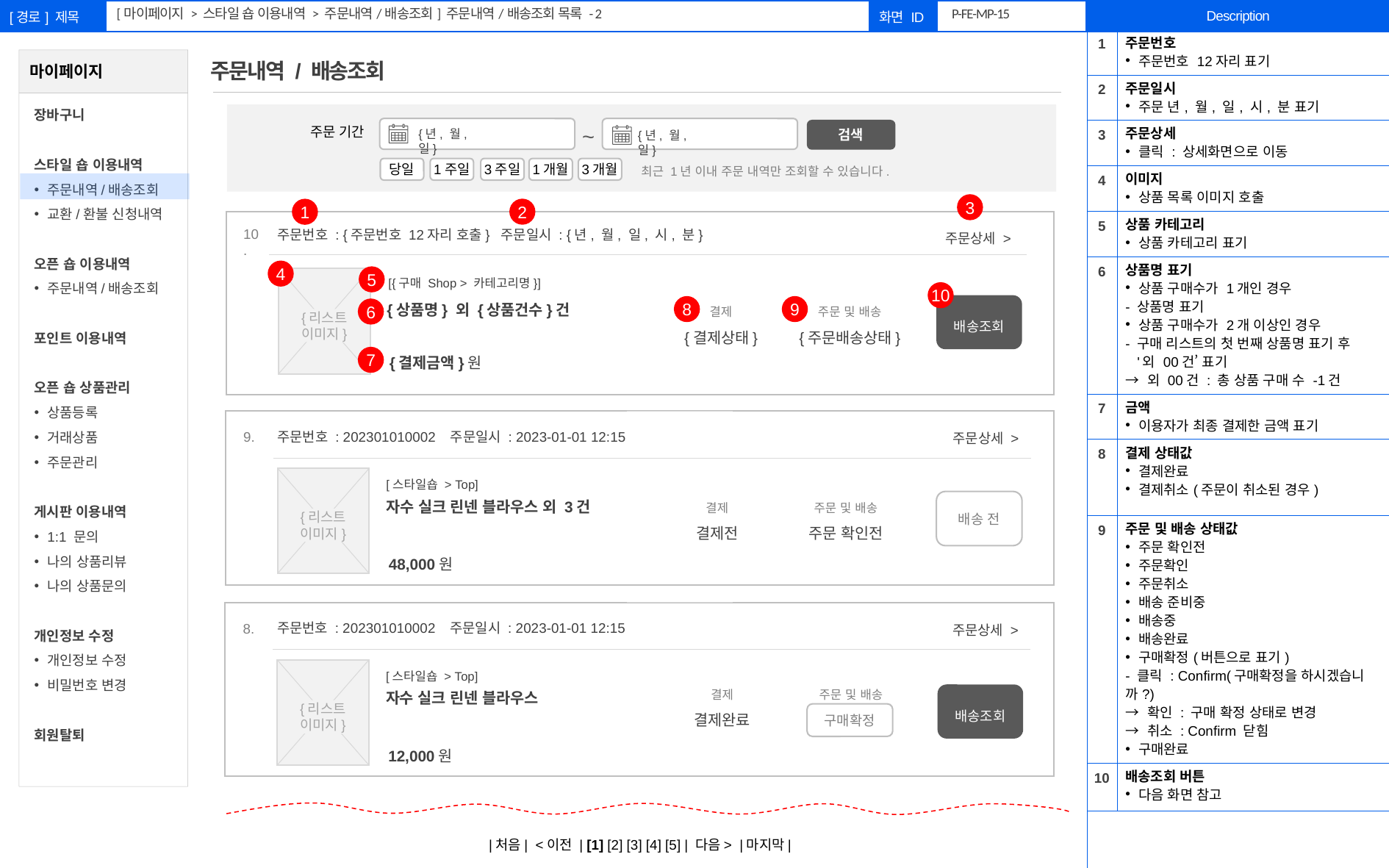

[마이페이지 > 스타일 숍 이용내역 > 주문내역/배송조회] 주문내역/배송조회 목록 - 2
# P-FE-MP-15
| 1 | 주문번호 주문번호 12자리 표기 |
| --- | --- |
| 2 | 주문일시 주문 년, 월, 일, 시, 분 표기 |
| 3 | 주문상세 클릭 : 상세화면으로 이동 |
| 4 | 이미지 상품 목록 이미지 호출 |
| 5 | 상품 카테고리 상품 카테고리 표기 |
| 6 | 상품명 표기 상품 구매수가 1개인 경우 - 상품명 표기 상품 구매수가 2개 이상인 경우 - 구매 리스트의 첫 번째 상품명 표기 후 '외 00건’ 표기 → 외 00건 : 총 상품 구매 수 -1건 |
| 7 | 금액 이용자가 최종 결제한 금액 표기 |
| 8 | 결제 상태값 결제완료 결제취소(주문이 취소된 경우) |
| 9 | 주문 및 배송 상태값 주문 확인전 주문확인 주문취소 배송 준비중 배송중 배송완료 구매확정(버튼으로 표기) - 클릭 : Confirm(구매확정을 하시겠습니까?) → 확인 : 구매 확정 상태로 변경 → 취소 : Confirm 닫힘 구매완료 |
| 10 | 배송조회 버튼 다음 화면 참고 |
|  |  |
주문내역 / 배송조회

~

검색
{년, 월, 일}
{년, 월, 일}

주문 기간
최근 1년 이내 주문 내역만 조회할 수 있습니다.
당일
1주일
3주일
1개월
3개월

3
2
1

주문상세 >
10.
주문번호 : {주문번호 12자리 호출}  주문일시 : {년, 월, 일, 시, 분}
4
[{구매 Shop > 카테고리명}]
5

{리스트
이미지}
10
{상품명} 외 {상품건수}건
결제
{결제상태}
주문 및 배송
{주문배송상태}
배송조회
8
9
6
{결제금액}원
7

주문상세 >
주문번호 : 202301010002   주문일시 : 2023-01-01 12:15
9.
[스타일숍 > Top]
자수 실크 린넨 블라우스 외 3건

{리스트
이미지}
결제
결제전
주문 및 배송
주문 확인전
배송 전
48,000원

주문상세 >
주문번호 : 202301010002   주문일시 : 2023-01-01 12:15
8.
[스타일숍 > Top]
자수 실크 린넨 블라우스

{리스트
이미지}
결제
결제완료
주문 및 배송
구매확정
배송조회
구매확정
12,000원

|처음|  <이전 | [1] [2] [3] [4] [5] | 다음>  |마지막|